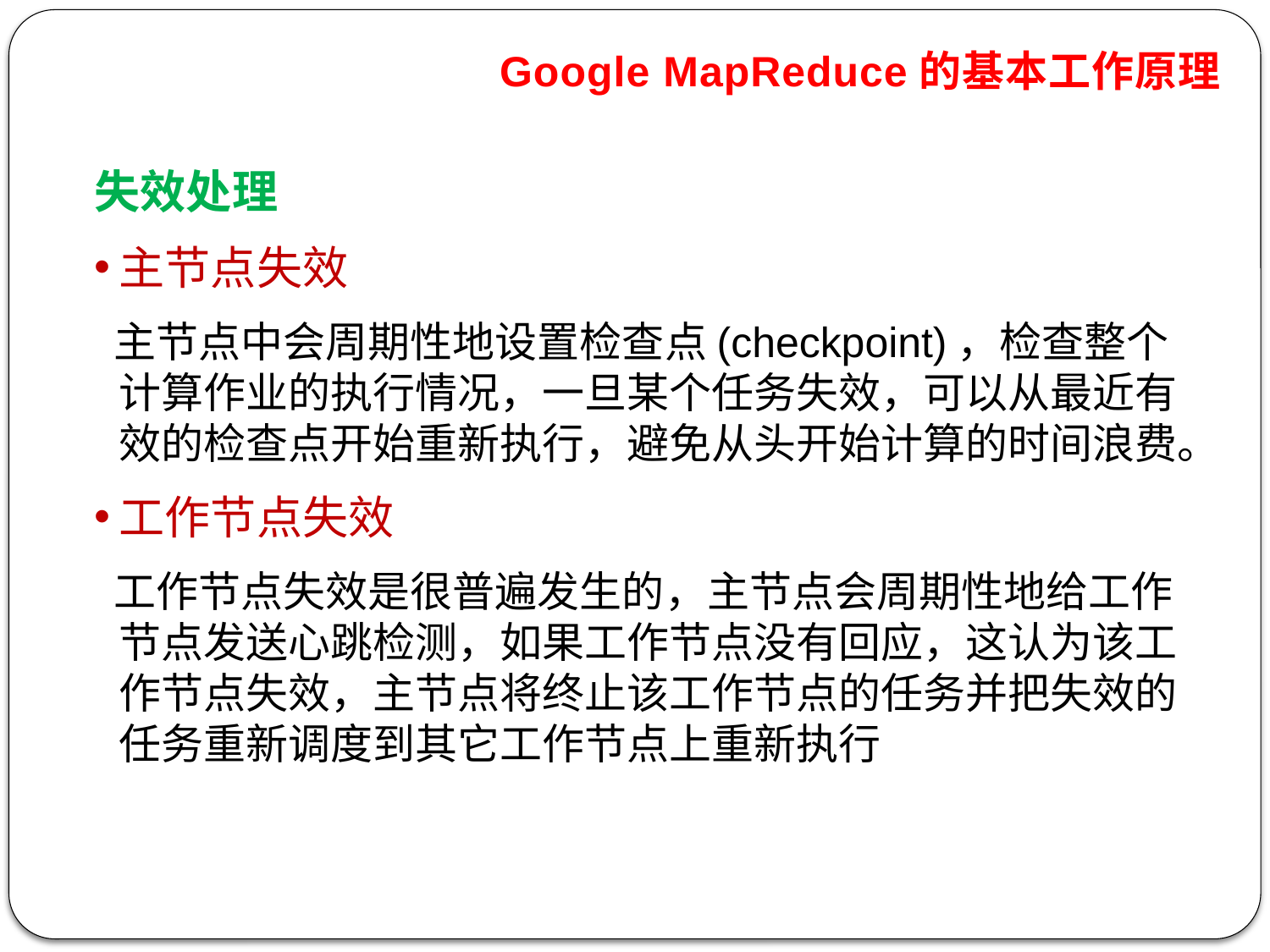

# Google MapReduce的基本工作原理
失效处理
主节点失效
 主节点中会周期性地设置检查点(checkpoint)，检查整个计算作业的执行情况，一旦某个任务失效，可以从最近有效的检查点开始重新执行，避免从头开始计算的时间浪费。
工作节点失效
 工作节点失效是很普遍发生的，主节点会周期性地给工作节点发送心跳检测，如果工作节点没有回应，这认为该工作节点失效，主节点将终止该工作节点的任务并把失效的任务重新调度到其它工作节点上重新执行